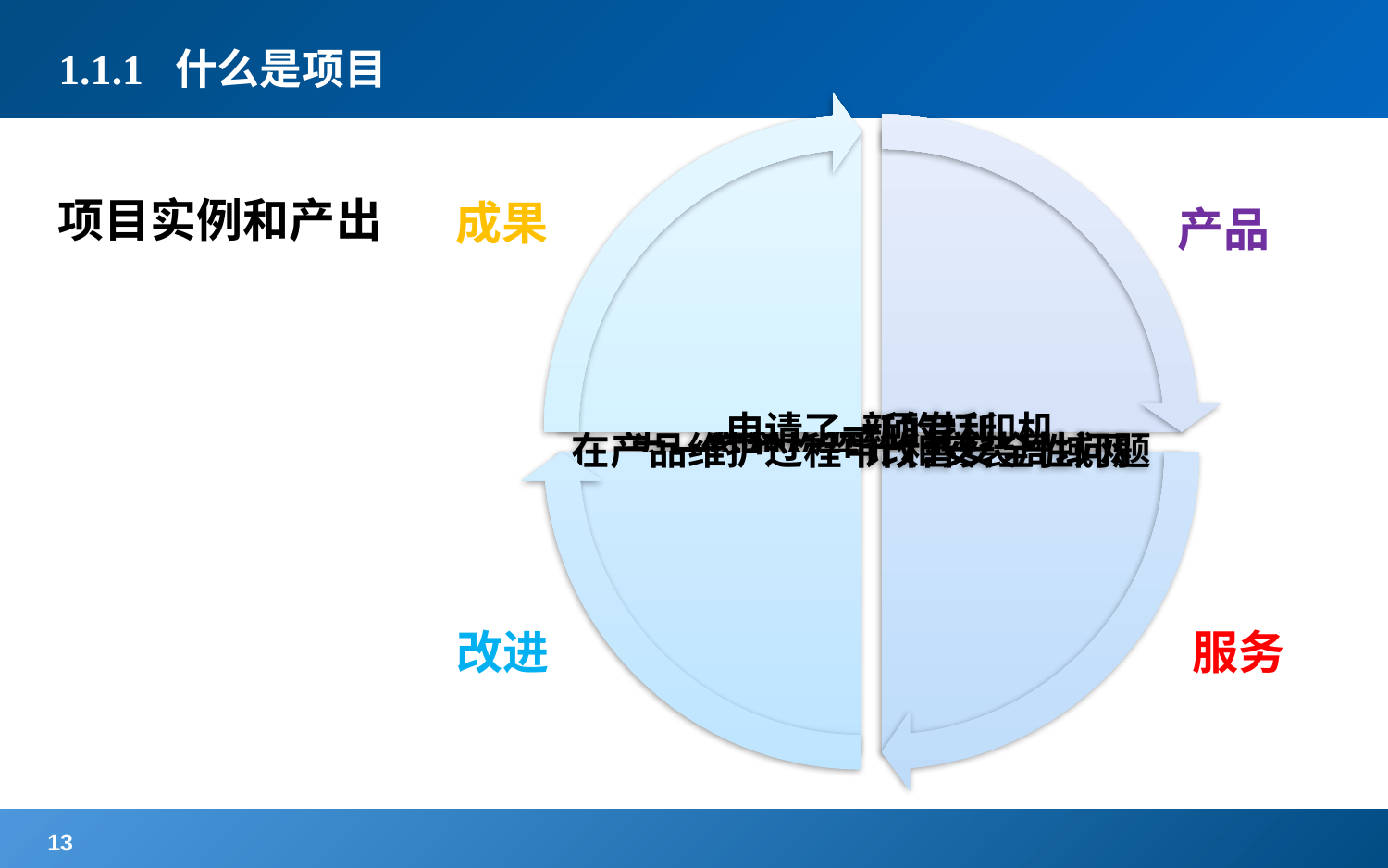

# 1.1.1  什么是项目
开发一种新的打印机
为一家机构设计和安装局域网
在产品维护过程中改善安全性问题
申请了一项专利
项目实例和产出
成果
产品
改进
服务